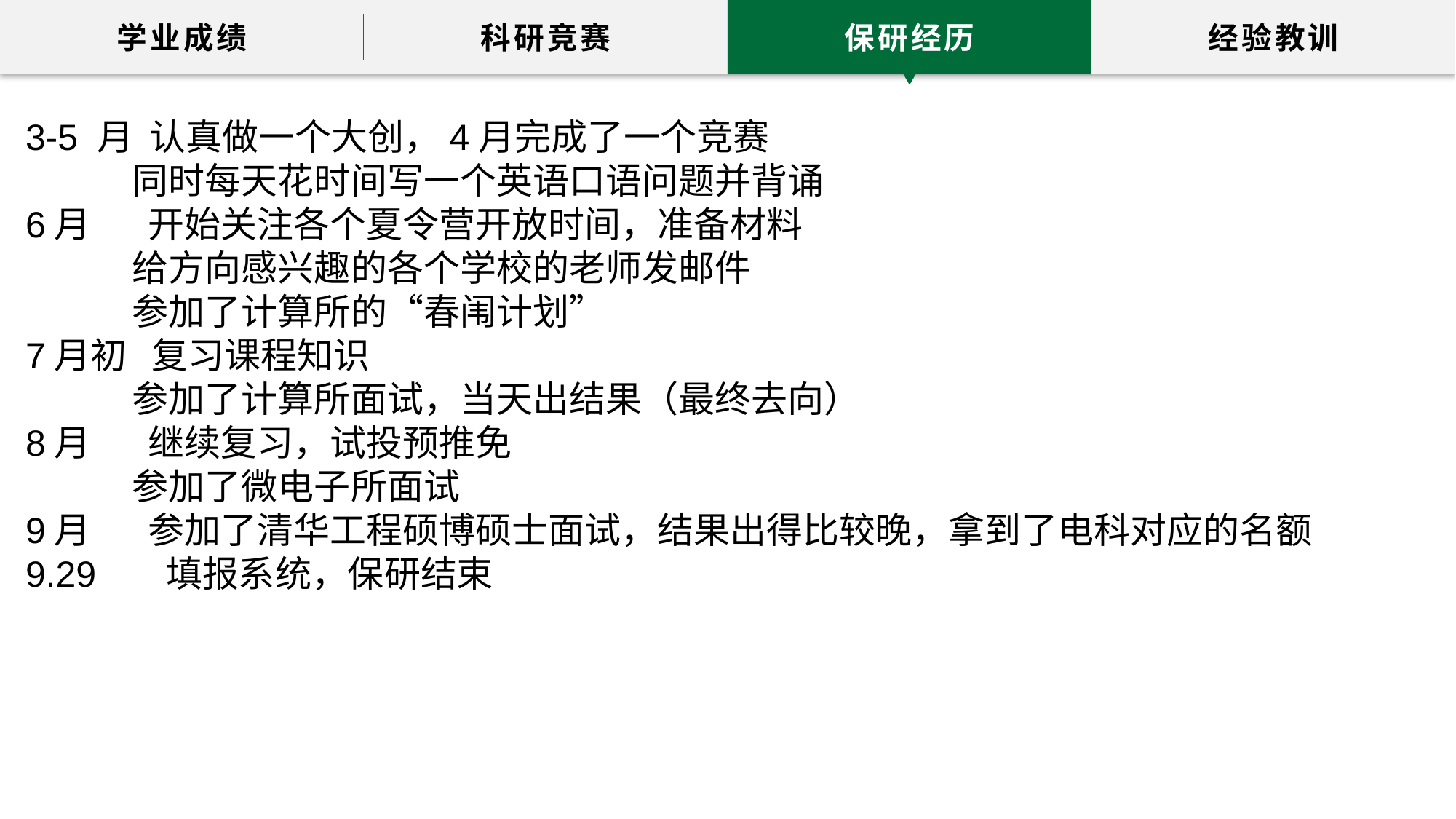

学业成绩
科研竞赛
保研经历
经验教训

3-5 月  认真做一个大创，4月完成了一个竞赛
            同时每天花时间写一个英语口语问题并背诵
6月       开始关注各个夏令营开放时间，准备材料
            给方向感兴趣的各个学校的老师发邮件
            参加了计算所的“春闱计划”
7月初   复习课程知识
            参加了计算所面试，当天出结果（最终去向）
8月       继续复习，试投预推免
            参加了微电子所面试
9月       参加了清华工程硕博硕士面试，结果出得比较晚，拿到了电科对应的名额
9.29      填报系统，保研结束

心理剧
       作为编剧和负责人带领大家一起完成心理剧《选择》并获得校级二等奖，锻炼了自己的抗压能力和协调时间能力。